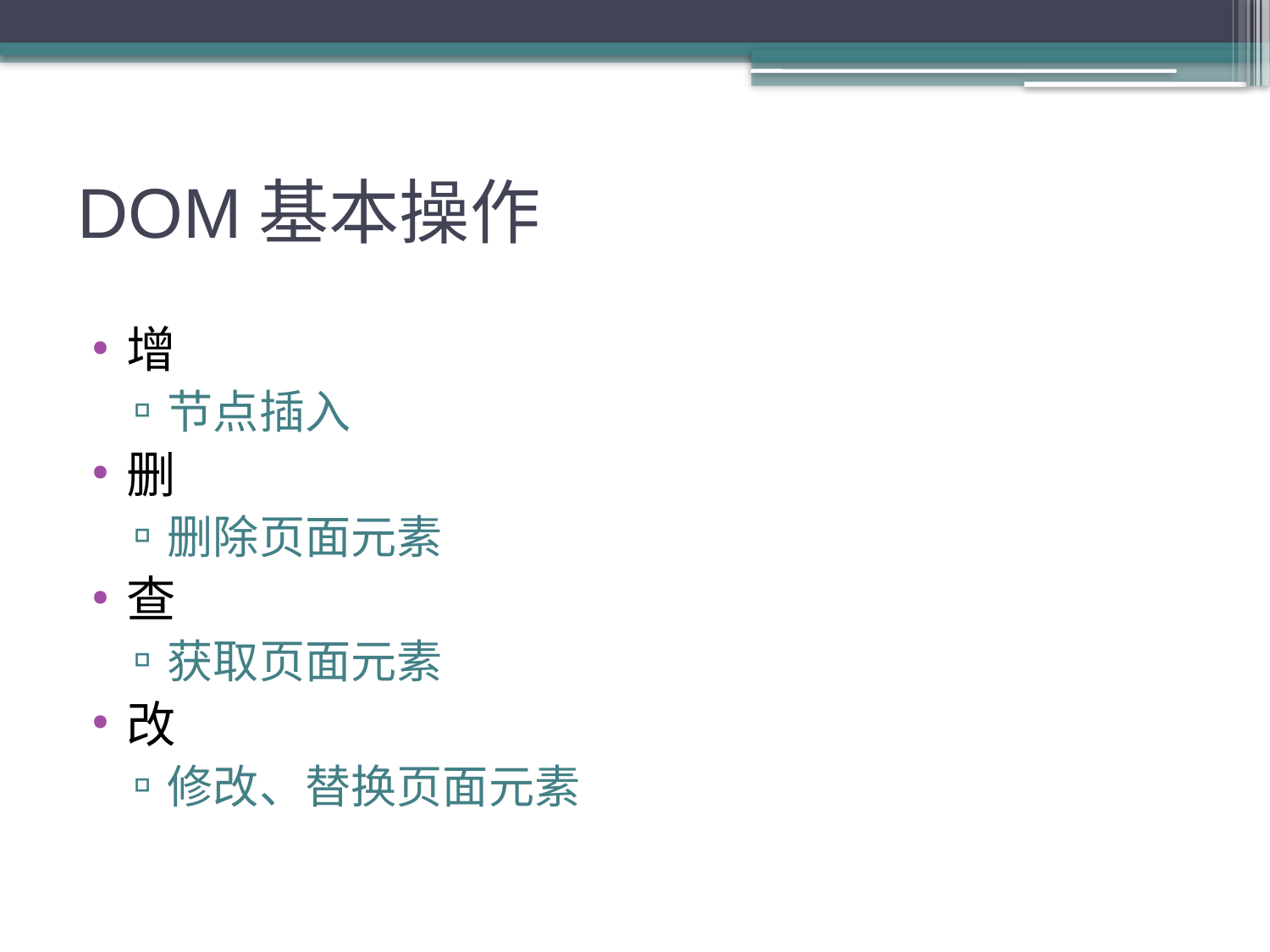

# DOM基本操作
增
节点插入
删
删除页面元素
查
获取页面元素
改
修改、替换页面元素